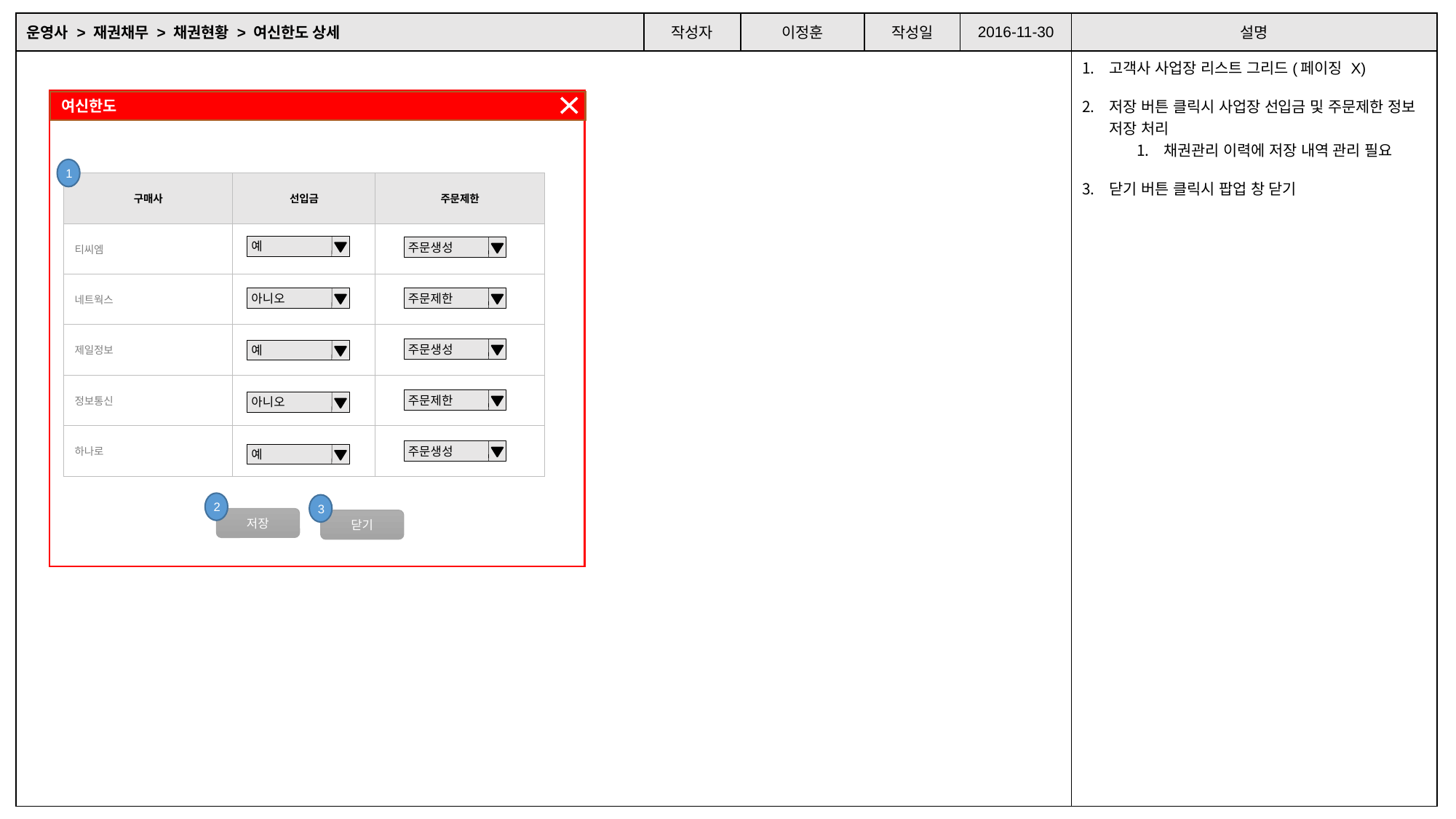

| 운영사 > 재권채무 > 채권현황 > 여신한도 상세 | 작성자 | 이정훈 | 작성일 | 2016-11-30 | 설명 |
| --- | --- | --- | --- | --- | --- |
|  |  |  |  |  | 고객사 사업장 리스트 그리드(페이징 X) 저장 버튼 클릭시 사업장 선입금 및 주문제한 정보 저장 처리 채권관리 이력에 저장 내역 관리 필요 닫기 버튼 클릭시 팝업 창 닫기 |

여신한도
1
| 구매사 | 선입금 | 주문제한 |
| --- | --- | --- |
| 티씨엠 |  |  |
| 네트웍스 |  |  |
| 제일정보 |  |  |
| 정보통신 |  |  |
| 하나로 |  |  |
예

주문생성

아니오

주문제한

주문생성

예

주문제한

아니오

주문생성

예

2
3
저장
닫기